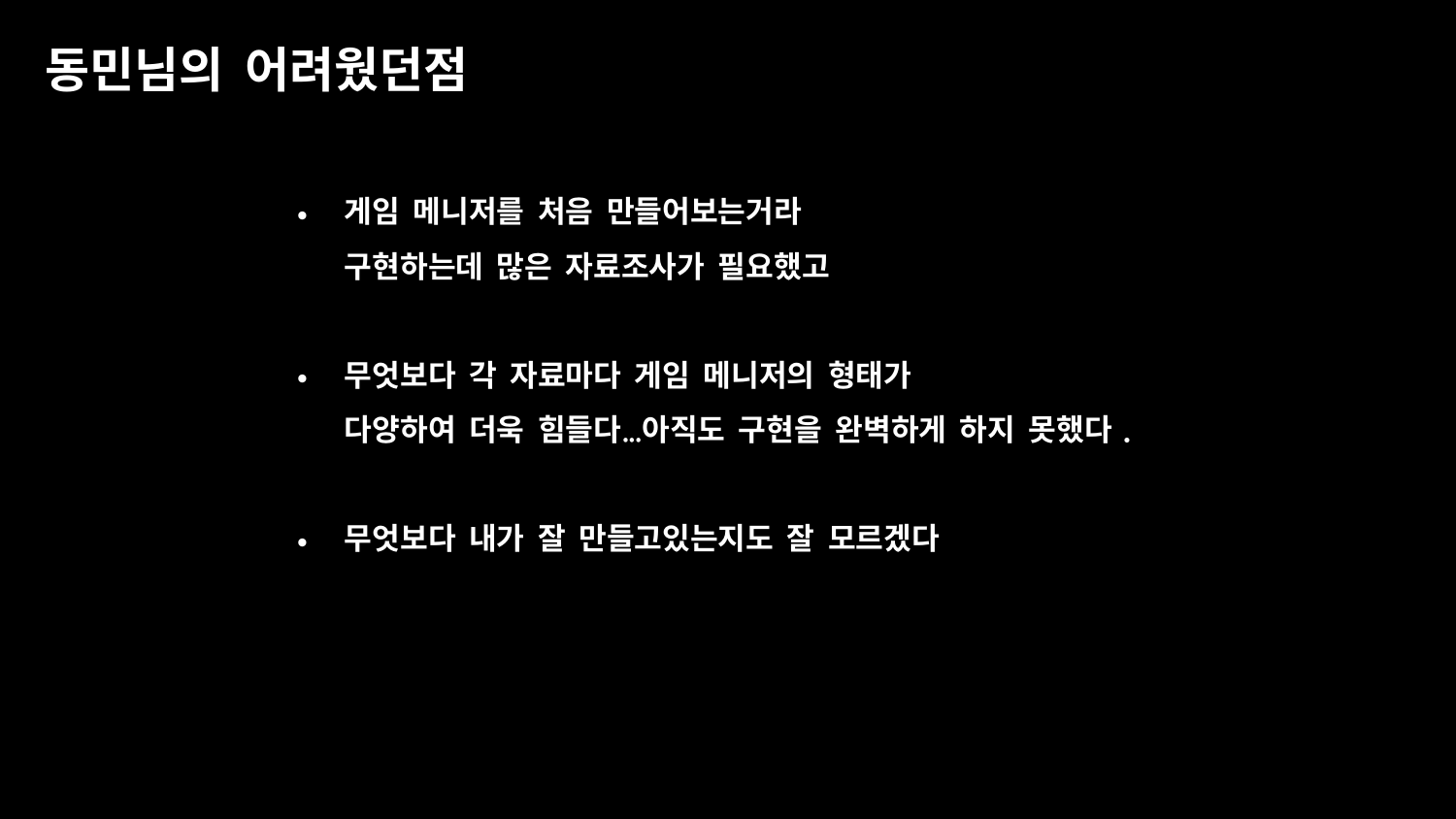

동민님의 어려웠던점
게임 메니저를 처음 만들어보는거라
구현하는데 많은 자료조사가 필요했고

무엇보다 각 자료마다 게임 메니저의 형태가
다양하여 더욱 힘들다…아직도 구현을 완벽하게 하지 못했다.

무엇보다 내가 잘 만들고있는지도 잘 모르겠다